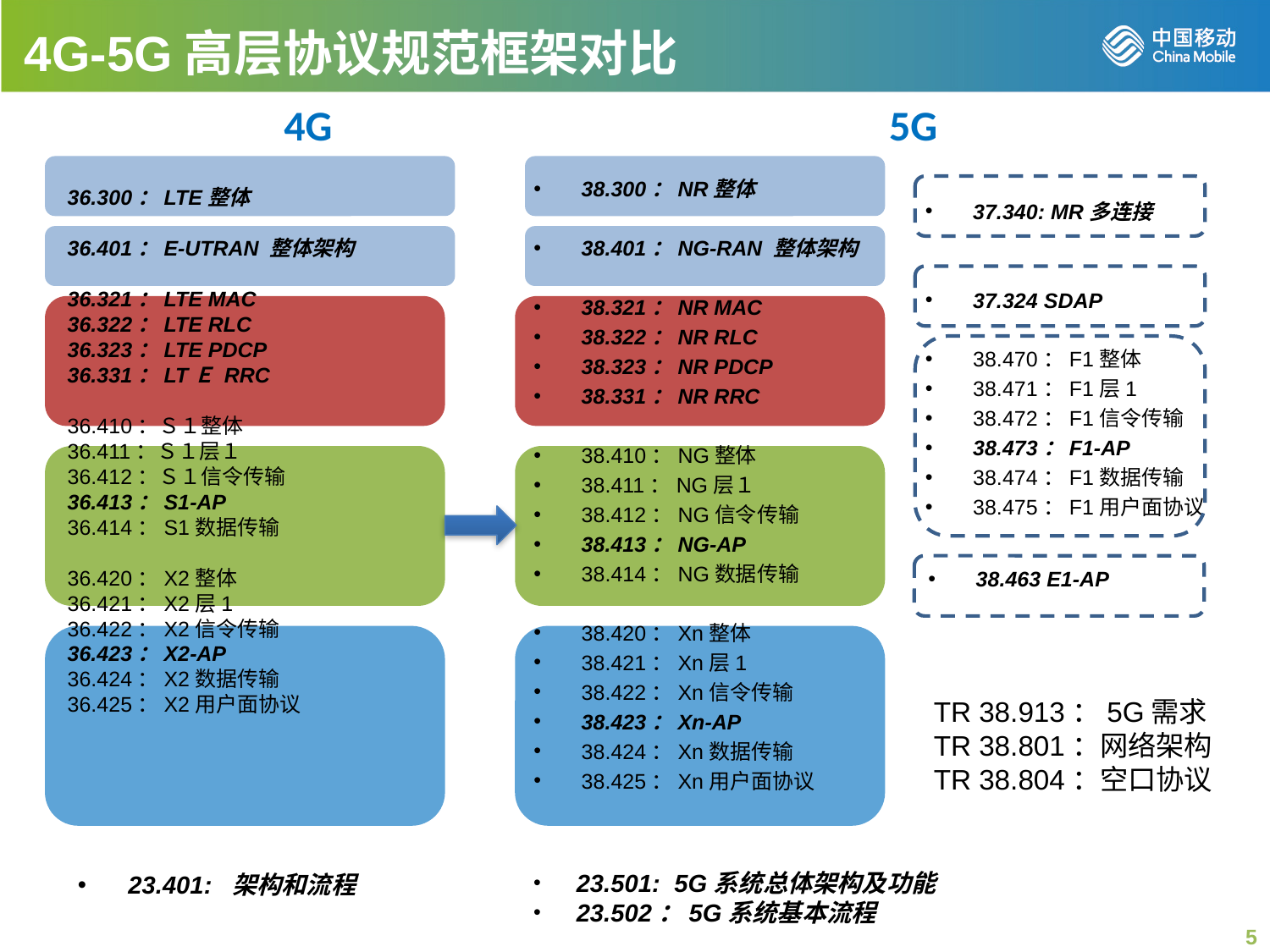

4G-5G高层协议规范框架对比
4G
5G

38.300：NR整体

38.401：NG-RAN 整体架构

38.321：NR MAC
38.322：NR RLC
38.323：NR PDCP
38.331：NR RRC

38.410：NG整体
38.411：NG层１
38.412：NG信令传输
38.413：NG-AP
38.414：NG数据传输

38.420：Xn整体
38.421：Xn层1
38.422：Xn信令传输
38.423：Xn-AP
38.424：Xn数据传输
38.425：Xn用户面协议

36.300：LTE整体

36.401：E-UTRAN 整体架构

36.321：LTE MAC
36.322：LTE RLC
36.323：LTE PDCP
36.331：LTＥ RRC

36.410：Ｓ１整体
36.411：Ｓ１层１
36.412：Ｓ１信令传输
36.413：S1-AP
36.414：S1数据传输

36.420：X2整体
36.421：X2层1
36.422：X2信令传输
36.423：X2-AP
36.424：X2数据传输
36.425：X2用户面协议
37.340: MR多连接

37.324 SDAP

38.470：F1整体
38.471：F1层1
38.472：F1信令传输
38.473：F1-AP
38.474：F1数据传输
38.475：F1用户面协议

38.463 E1-AP

TR 38.913：5G需求
TR 38.801：网络架构
TR 38.804：空口协议
      23.501:  5G系统总体架构及功能
      23.502：5G系统基本流程
      23.401:  架构和流程